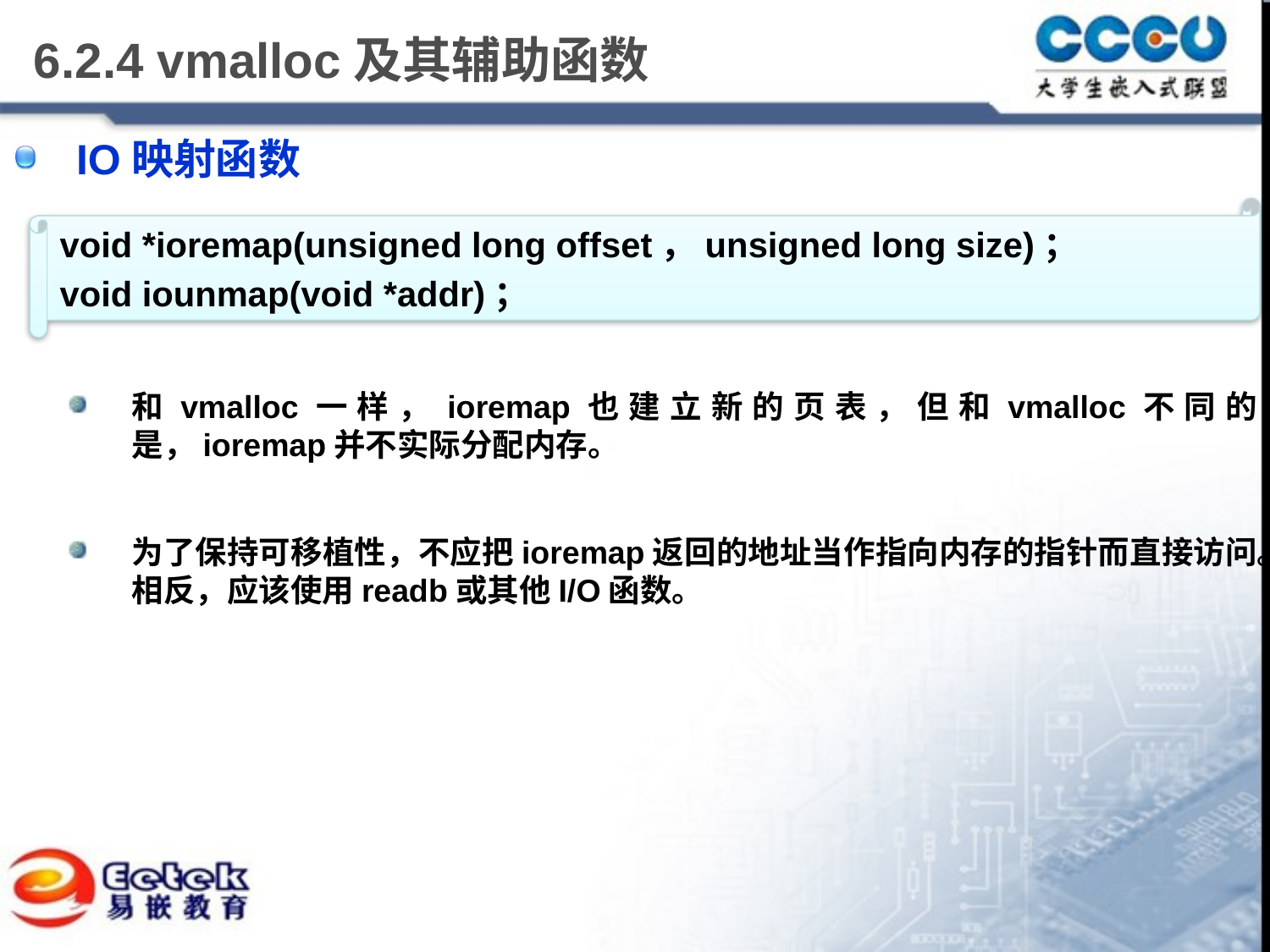

# 6.2.4 vmalloc及其辅助函数
IO映射函数

和vmalloc一样，ioremap也建立新的页表，但和vmalloc不同的是，ioremap并不实际分配内存。

为了保持可移植性，不应把ioremap返回的地址当作指向内存的指针而直接访问。相反，应该使用readb或其他I/O函数。

void *ioremap(unsigned long offset，unsigned long size)；
void iounmap(void *addr)；